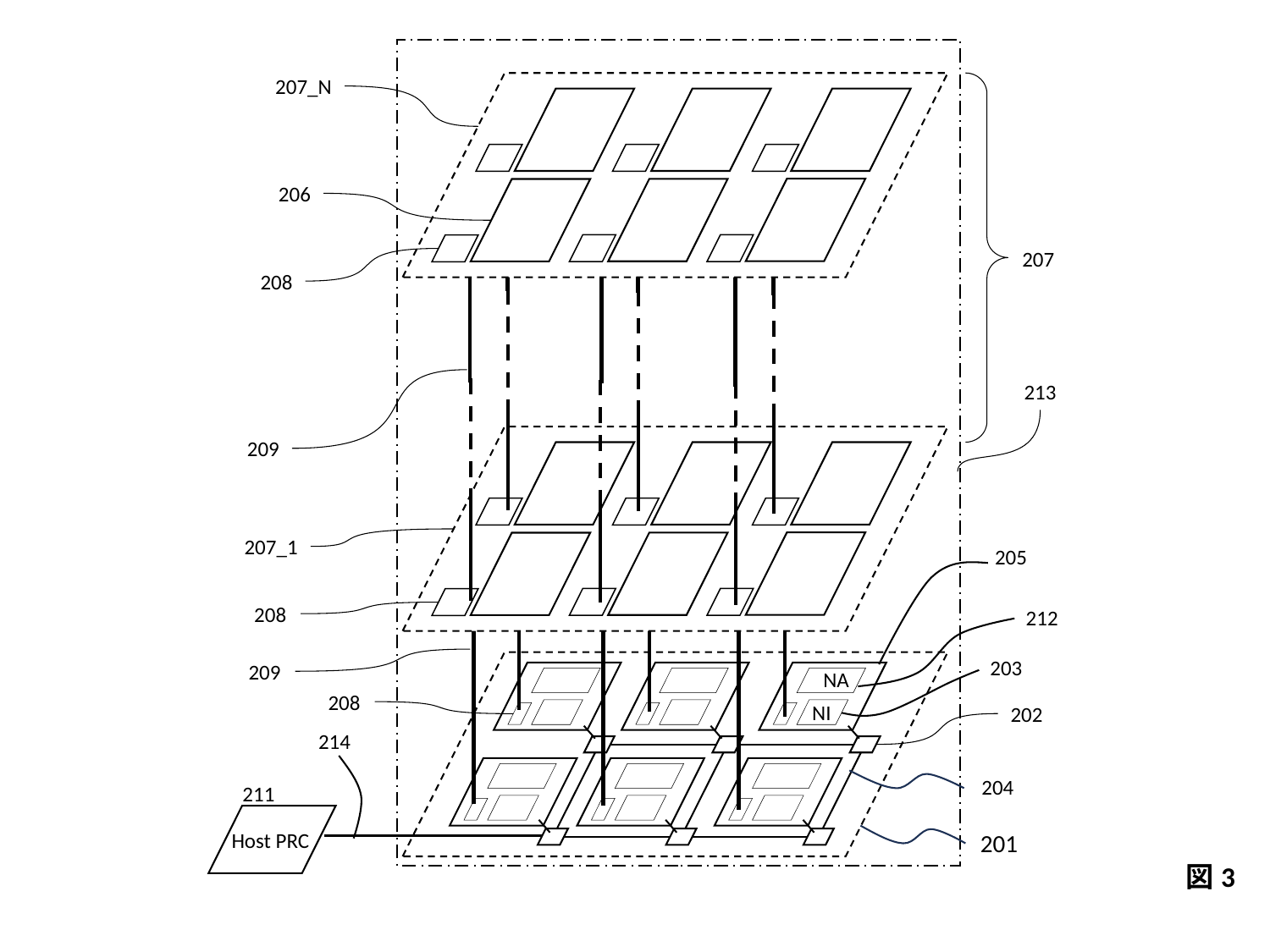

207_N

206
207
208
213

209
207_1
205

208
 212

203

209
NA

208
NI
202
214

204

211

Host PRC
201

図3